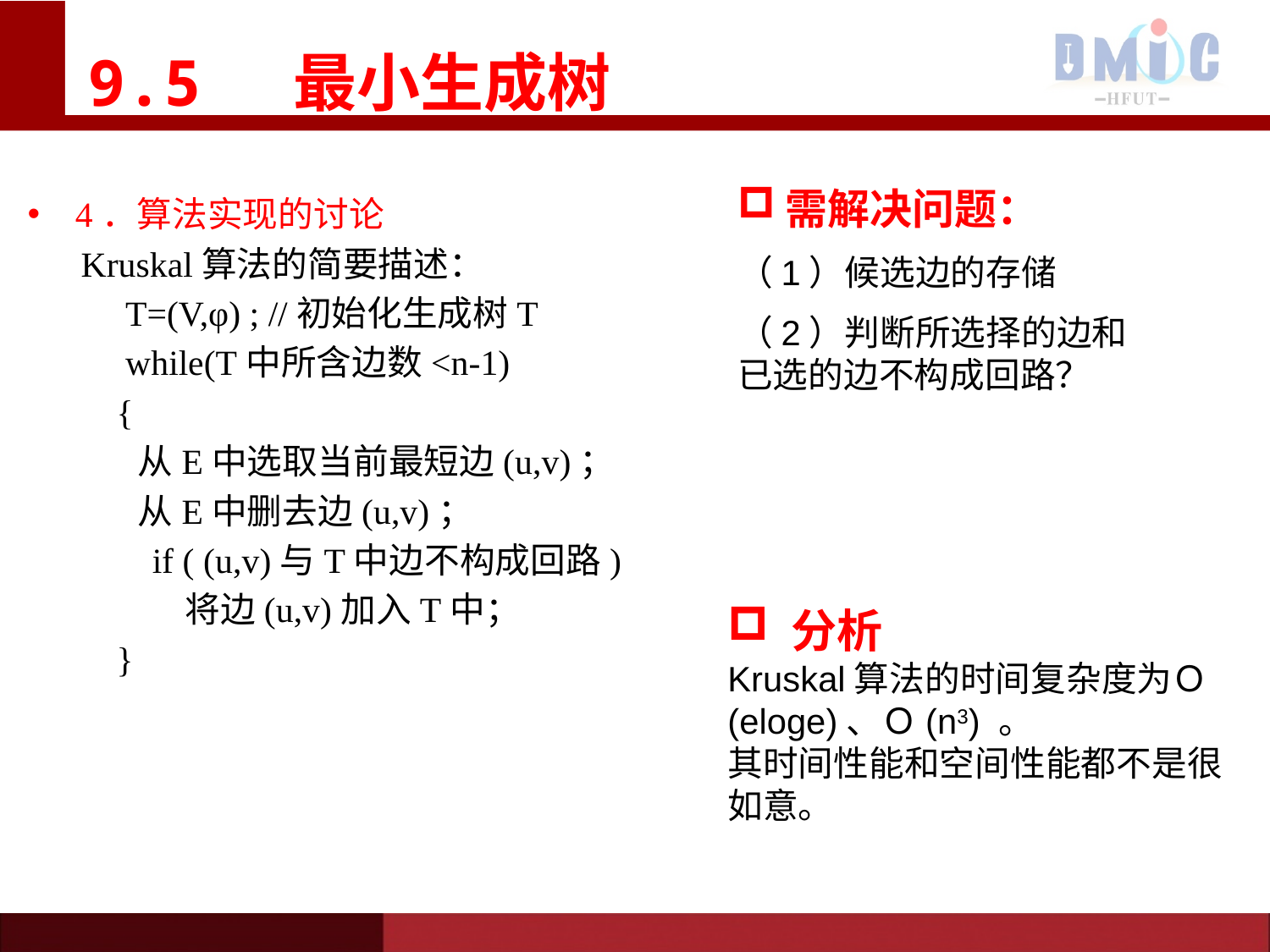

# 9.5  最小生成树
需解决问题：
（1）候选边的存储
（2）判断所选择的边和已选的边不构成回路？
4．算法实现的讨论
      Kruskal算法的简要描述：
           T=(V,φ) ; //初始化生成树T
           while(T中所含边数<n-1)
          {
             从E中选取当前最短边(u,v)；
             从E中删去边(u,v)；
              if ( (u,v)与T中边不构成回路)
                   将边(u,v)加入T中；
          }

分析
Kruskal算法的时间复杂度为Ｏ(eloge)、Ｏ(n3) 。
其时间性能和空间性能都不是很如意。
64